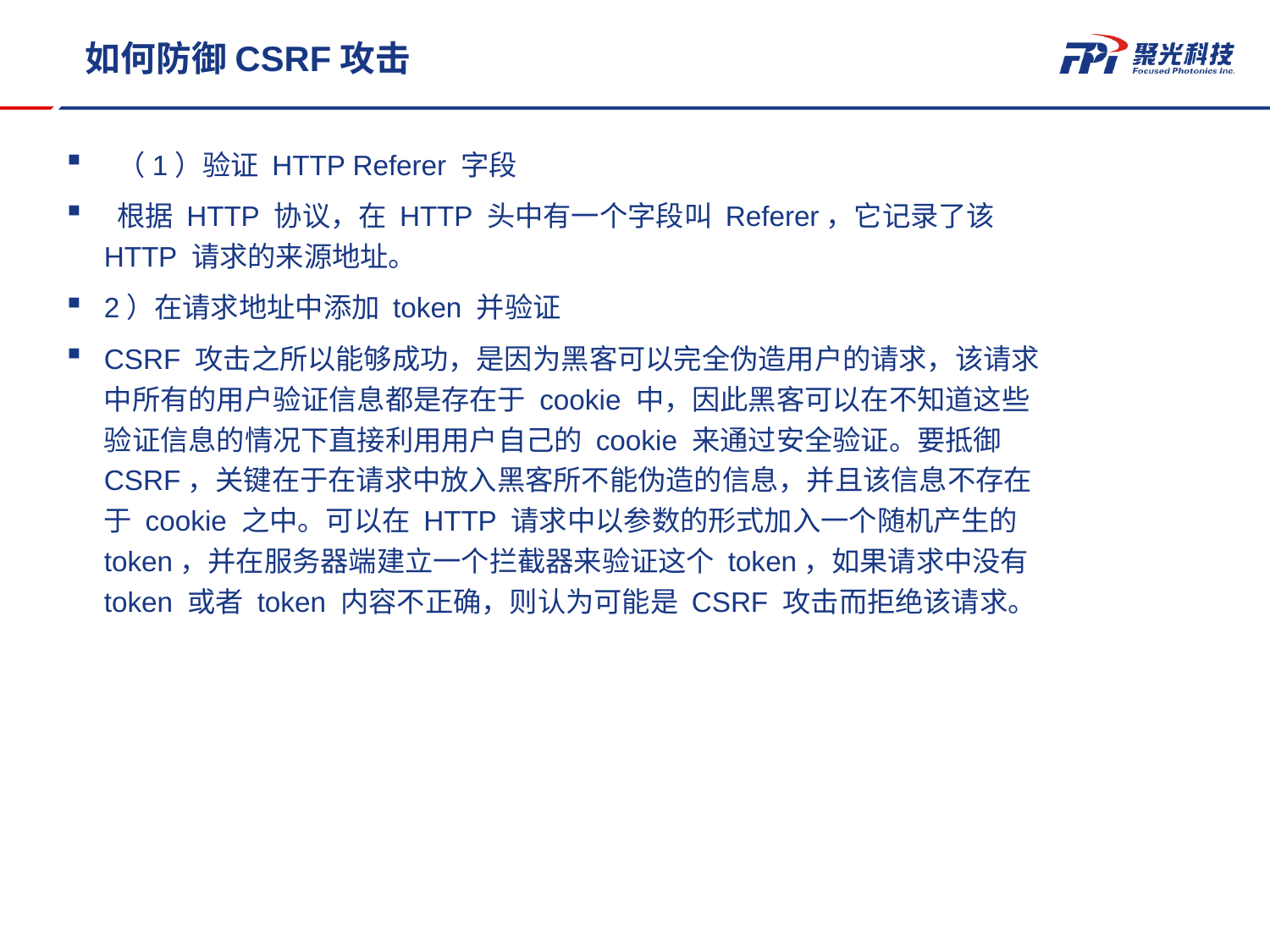

# 如何防御CSRF攻击
 （1）验证 HTTP Referer 字段
 根据 HTTP 协议，在 HTTP 头中有一个字段叫 Referer，它记录了该 HTTP 请求的来源地址。
2）在请求地址中添加 token 并验证
CSRF 攻击之所以能够成功，是因为黑客可以完全伪造用户的请求，该请求中所有的用户验证信息都是存在于 cookie 中，因此黑客可以在不知道这些验证信息的情况下直接利用用户自己的 cookie 来通过安全验证。要抵御 CSRF，关键在于在请求中放入黑客所不能伪造的信息，并且该信息不存在于 cookie 之中。可以在 HTTP 请求中以参数的形式加入一个随机产生的 token，并在服务器端建立一个拦截器来验证这个 token，如果请求中没有 token 或者 token 内容不正确，则认为可能是 CSRF 攻击而拒绝该请求。
14